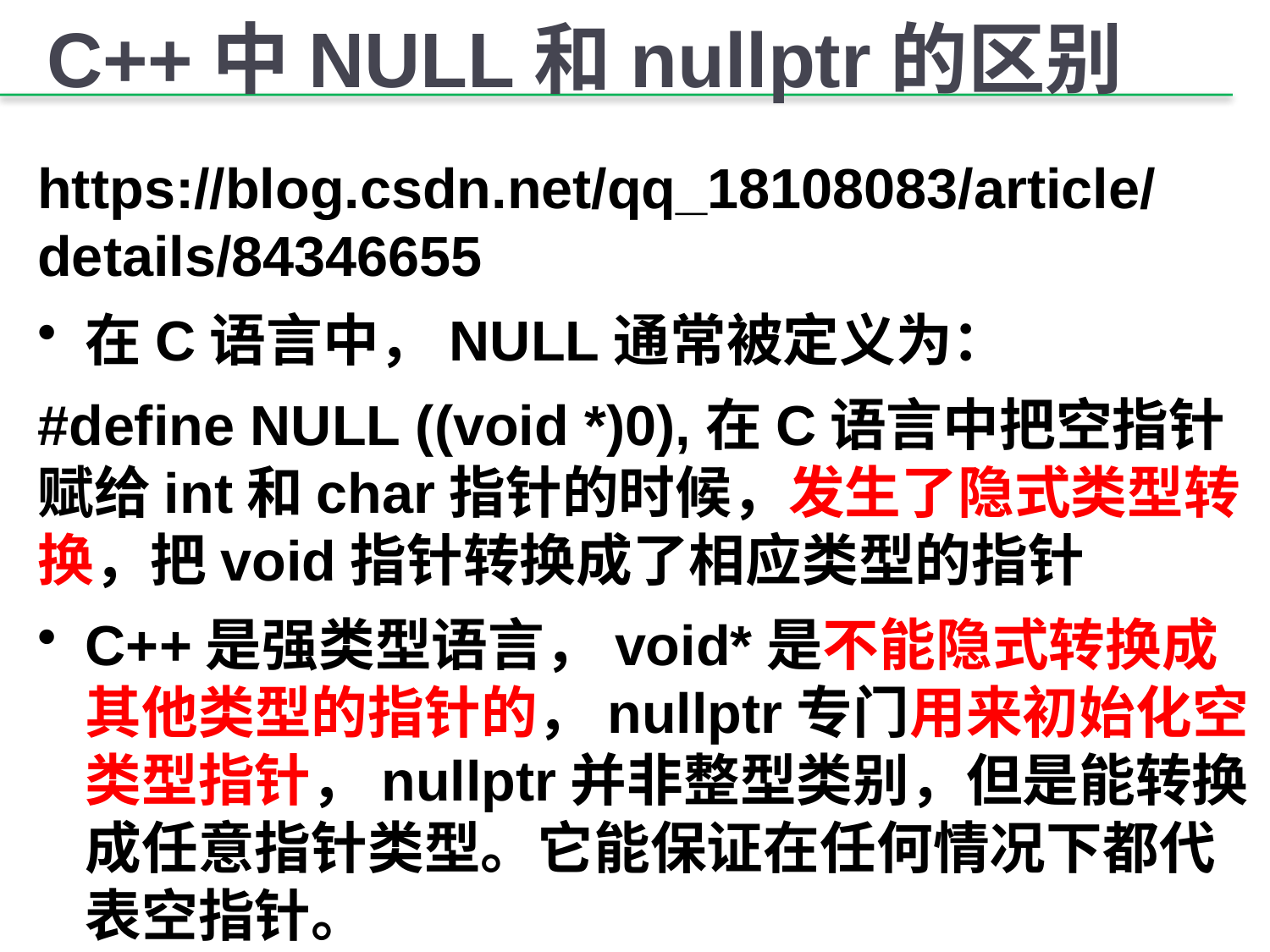

# C++中NULL和nullptr的区别
https://blog.csdn.net/qq_18108083/article/details/84346655
在C语言中，NULL通常被定义为：
#define NULL ((void *)0),在C语言中把空指针赋给int和char指针的时候，发生了隐式类型转换，把void指针转换成了相应类型的指针
C++是强类型语言，void*是不能隐式转换成其他类型的指针的，nullptr专门用来初始化空类型指针，nullptr并非整型类别，但是能转换成任意指针类型。它能保证在任何情况下都代表空指针。